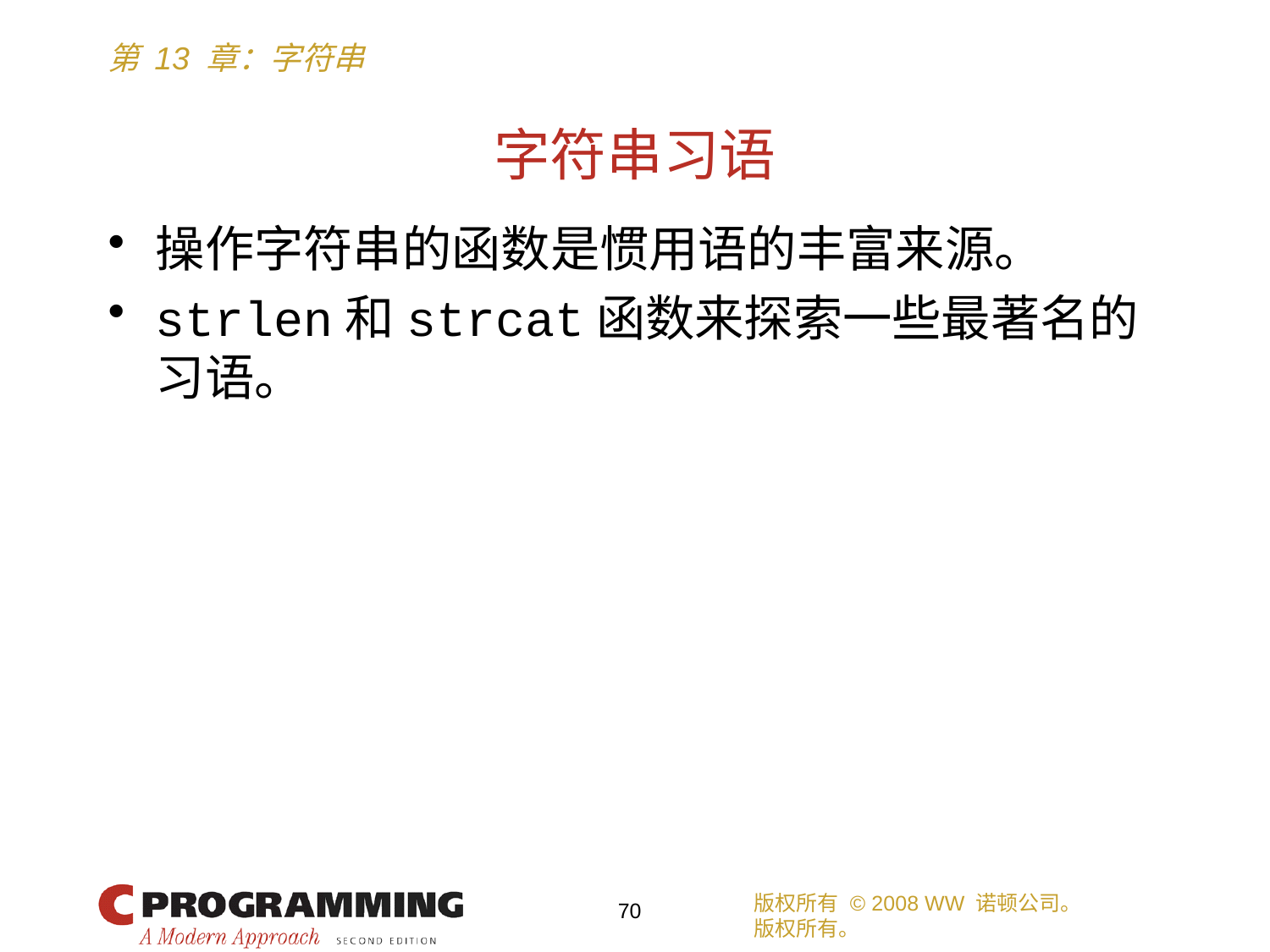

# 字符串习语
操作字符串的函数是惯用语的丰富来源。
strlen和strcat函数来探索一些最著名的习语。
版权所有 © 2008 WW 诺顿公司。
版权所有。
70